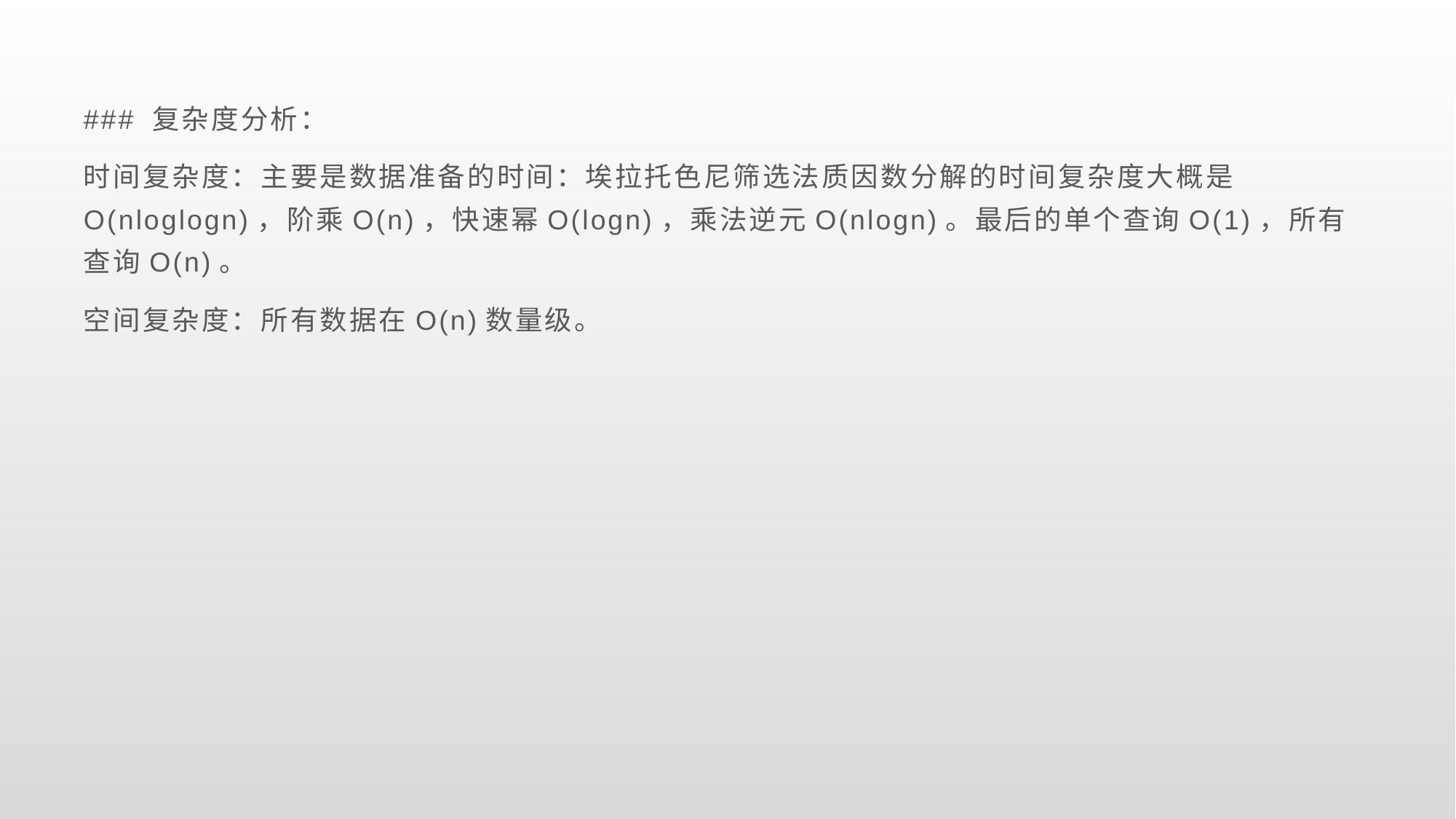

### 复杂度分析：
时间复杂度：主要是数据准备的时间：埃拉托色尼筛选法质因数分解的时间复杂度大概是O(nloglogn)，阶乘O(n)，快速幂O(logn)，乘法逆元O(nlogn)。最后的单个查询O(1)，所有查询O(n)。
空间复杂度：所有数据在O(n)数量级。